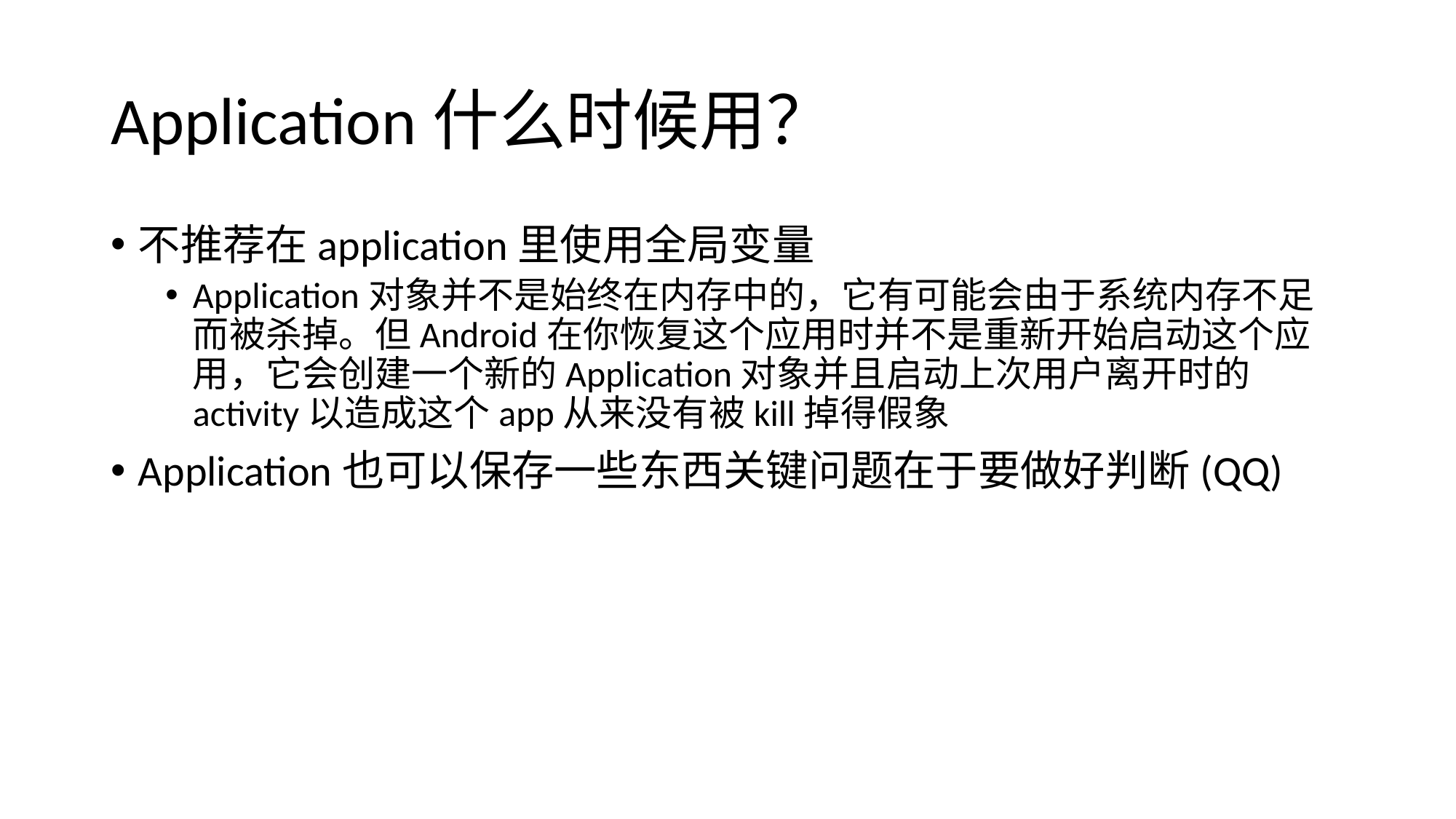

# Application什么时候用？
不推荐在application里使用全局变量
Application对象并不是始终在内存中的，它有可能会由于系统内存不足而被杀掉。但Android在你恢复这个应用时并不是重新开始启动这个应用，它会创建一个新的Application对象并且启动上次用户离开时的activity以造成这个app从来没有被kill掉得假象
Application也可以保存一些东西关键问题在于要做好判断(QQ)